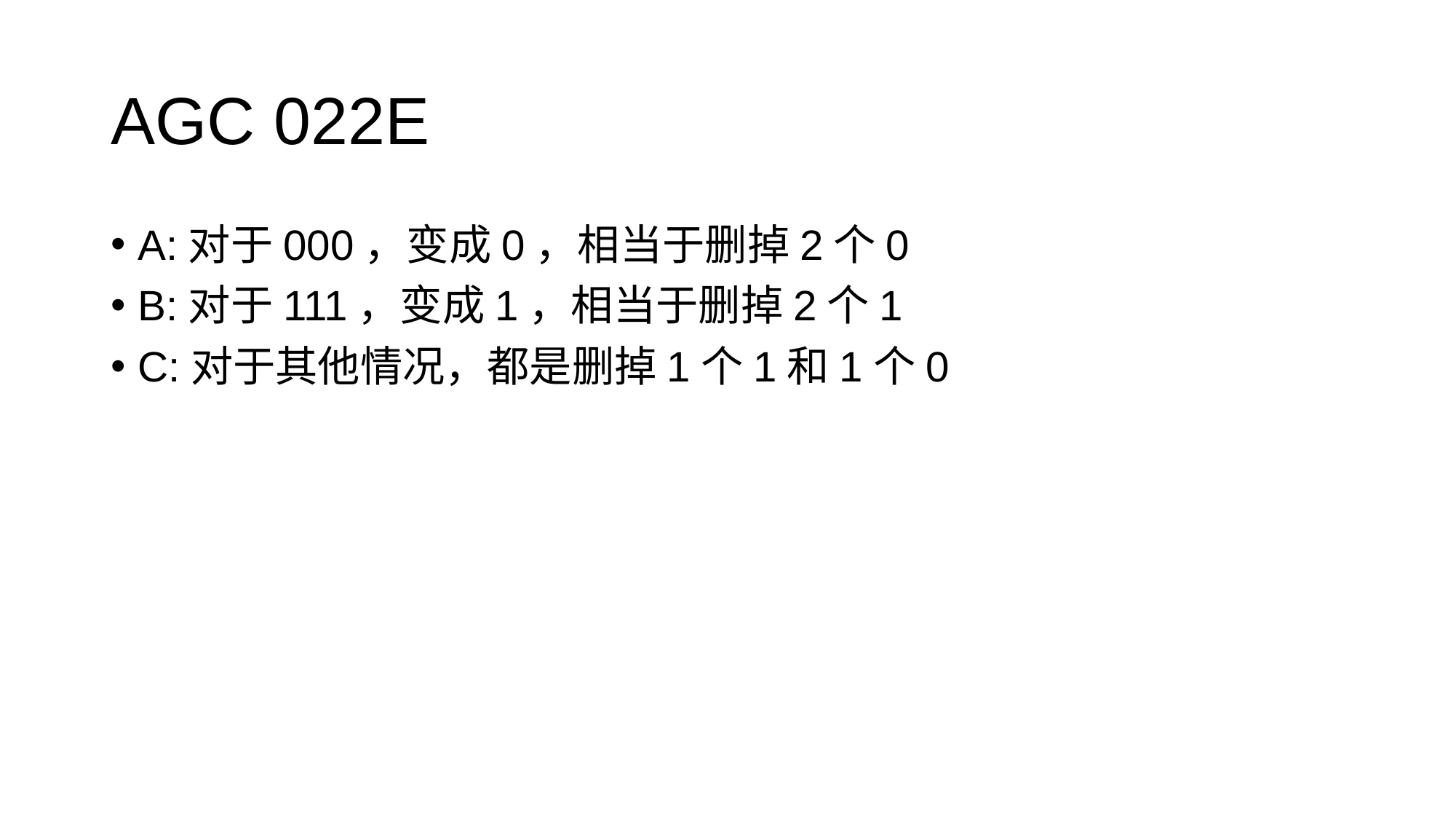

# AGC 022E
A:对于000，变成0，相当于删掉2个0
B:对于111，变成1，相当于删掉2个1
C:对于其他情况，都是删掉1个1和1个0